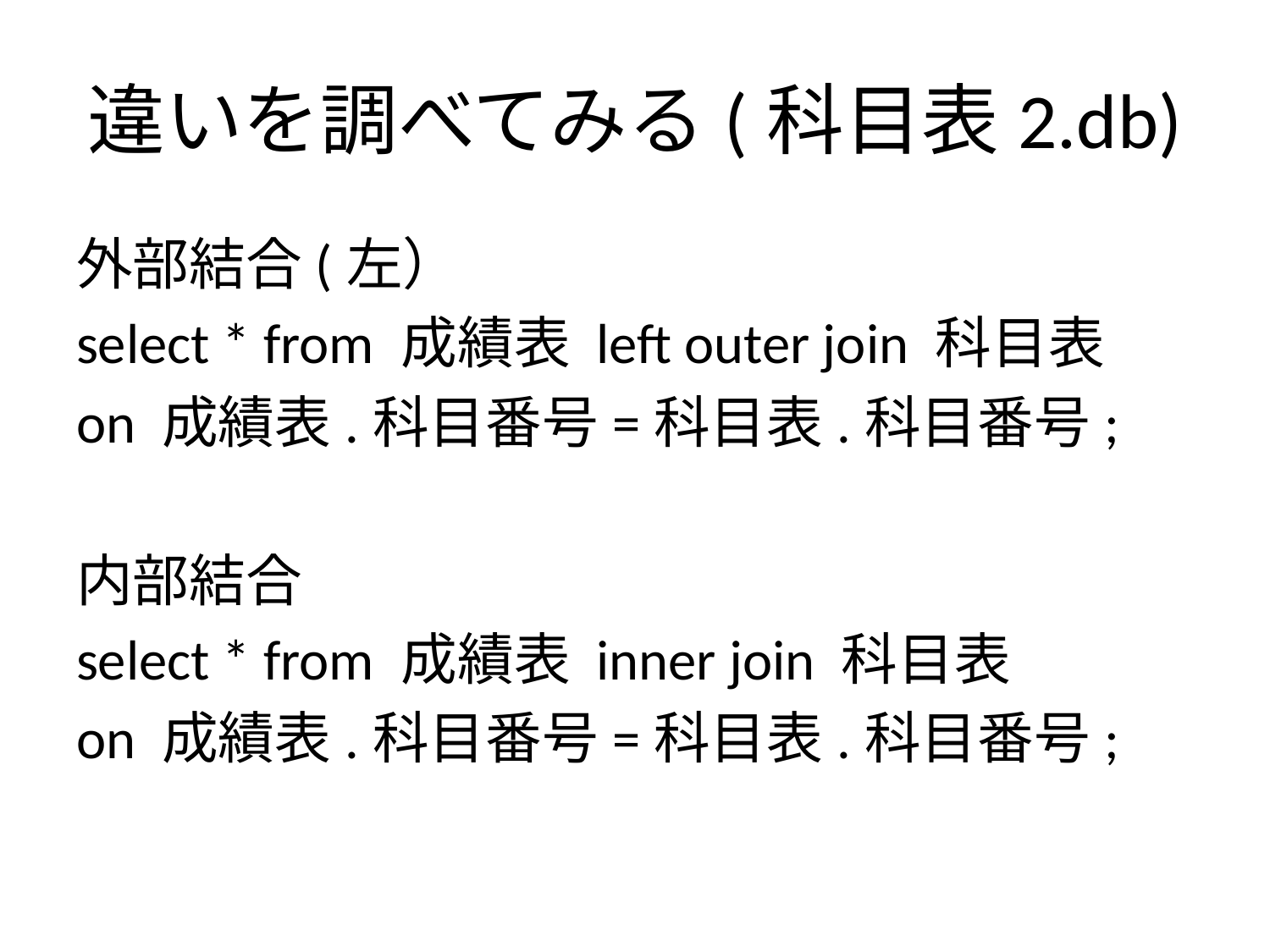

# 違いを調べてみる(科目表2.db)
外部結合(左）
select * from 成績表 left outer join 科目表
on 成績表.科目番号=科目表.科目番号;

内部結合
select * from 成績表 inner join 科目表
on 成績表.科目番号=科目表.科目番号;